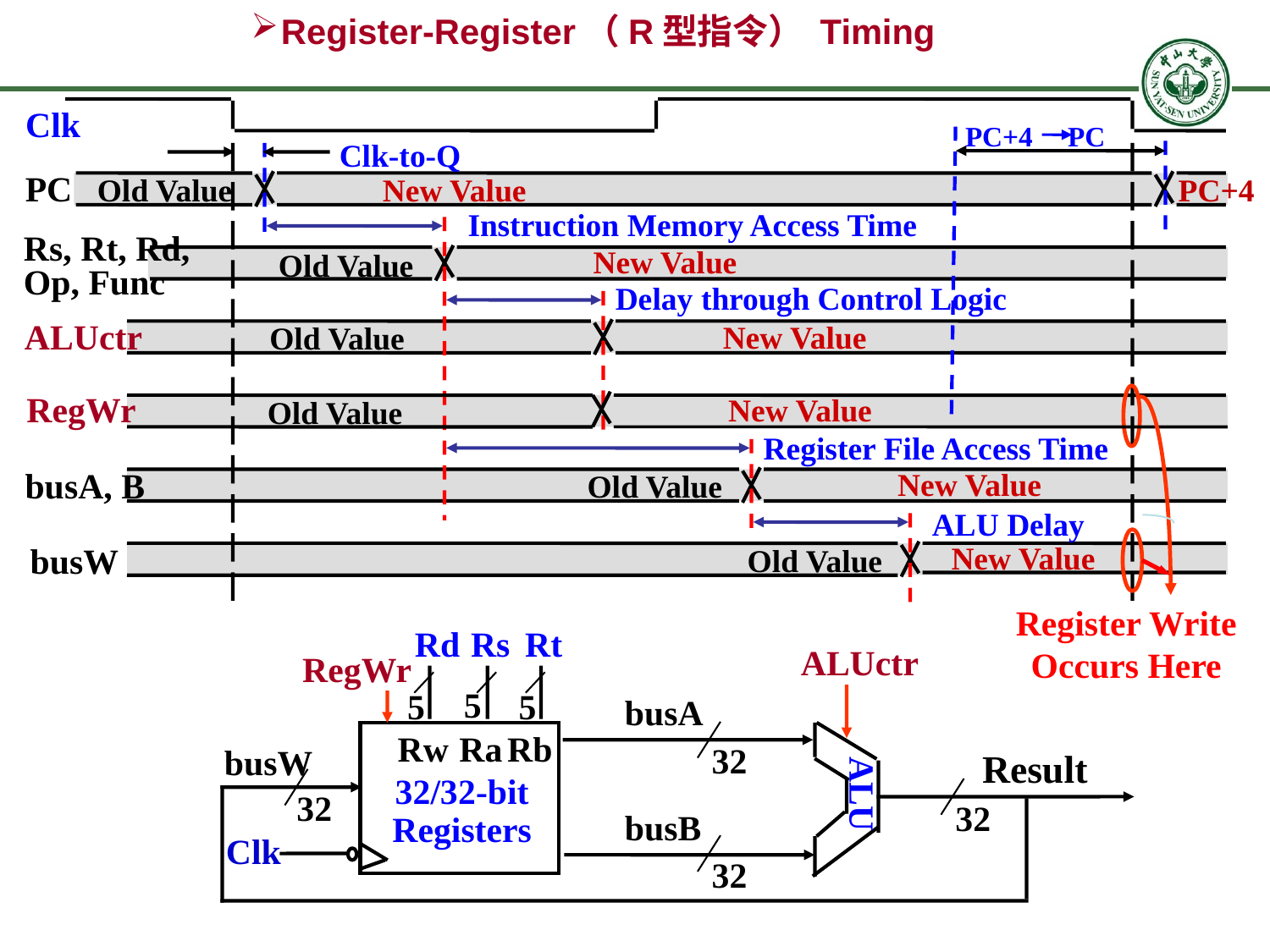

# Register-Register（R型指令） Timing
Clk

PC+4     PC

Clk-to-Q

PC
PC+4
Old Value
New Value

Instruction Memory Access Time

Rs, Rt, Rd,
Op, Func
New Value
Old Value

Delay through Control Logic

ALUctr
New Value
Old Value

RegWr
New Value

Old Value

Register Write
Occurs Here
Register File Access Time

busA, B
New Value
Old Value

ALU Delay

busW
New Value
Old Value

Rd
Rs
Rt
ALUctr
RegWr

5
5
5
busA

Rw
Ra
Rb

32
busW
Result

ALU
32/32-bit
Registers

32

32

busB

Clk

32